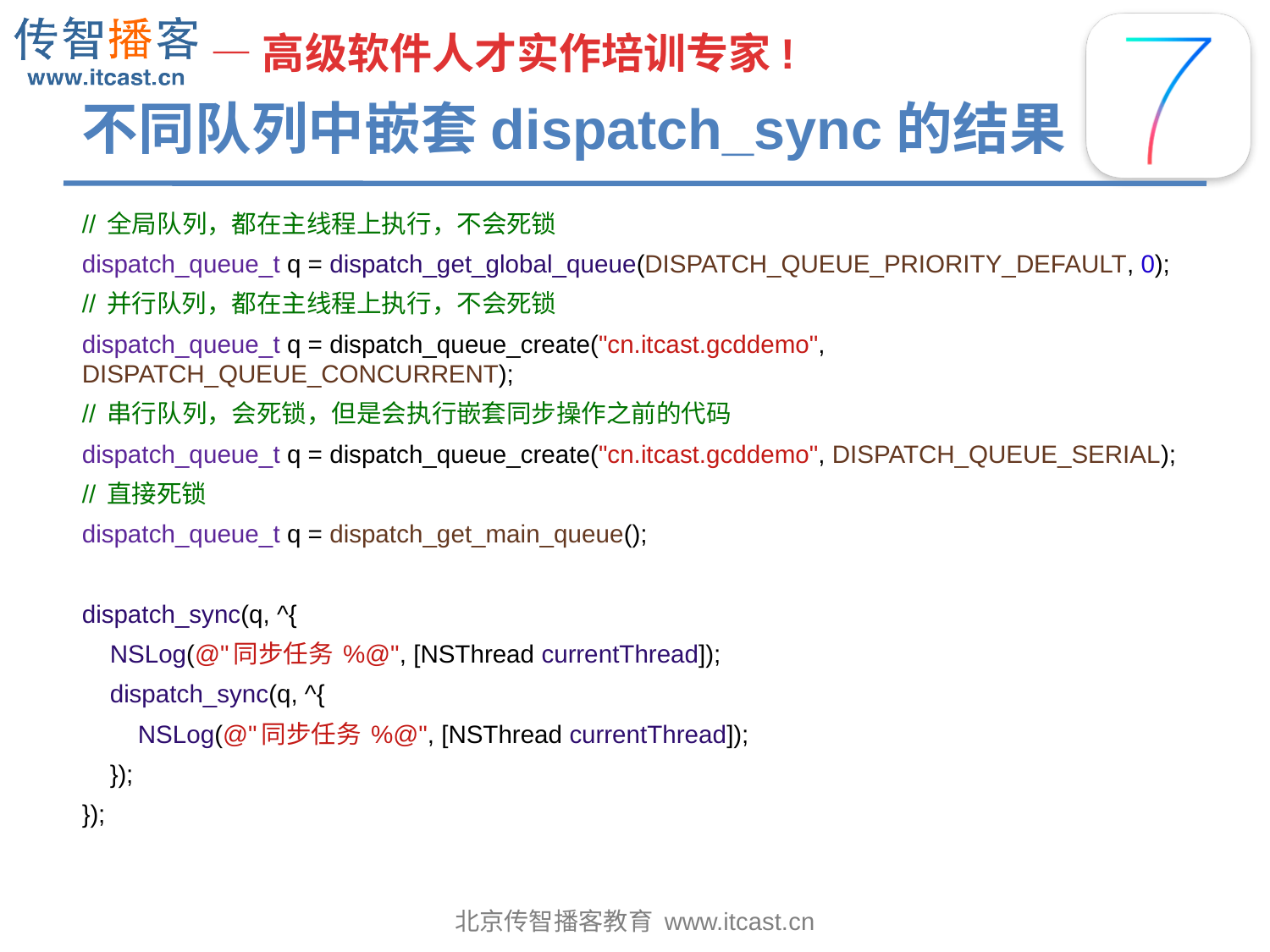

# 不同队列中嵌套dispatch_sync的结果
// 全局队列，都在主线程上执行，不会死锁
dispatch_queue_t q = dispatch_get_global_queue(DISPATCH_QUEUE_PRIORITY_DEFAULT, 0);
// 并行队列，都在主线程上执行，不会死锁
dispatch_queue_t q = dispatch_queue_create("cn.itcast.gcddemo", DISPATCH_QUEUE_CONCURRENT);
// 串行队列，会死锁，但是会执行嵌套同步操作之前的代码
dispatch_queue_t q = dispatch_queue_create("cn.itcast.gcddemo", DISPATCH_QUEUE_SERIAL);
// 直接死锁
dispatch_queue_t q = dispatch_get_main_queue();

dispatch_sync(q, ^{
    NSLog(@"同步任务 %@", [NSThread currentThread]);
    dispatch_sync(q, ^{
        NSLog(@"同步任务 %@", [NSThread currentThread]);
    });
});